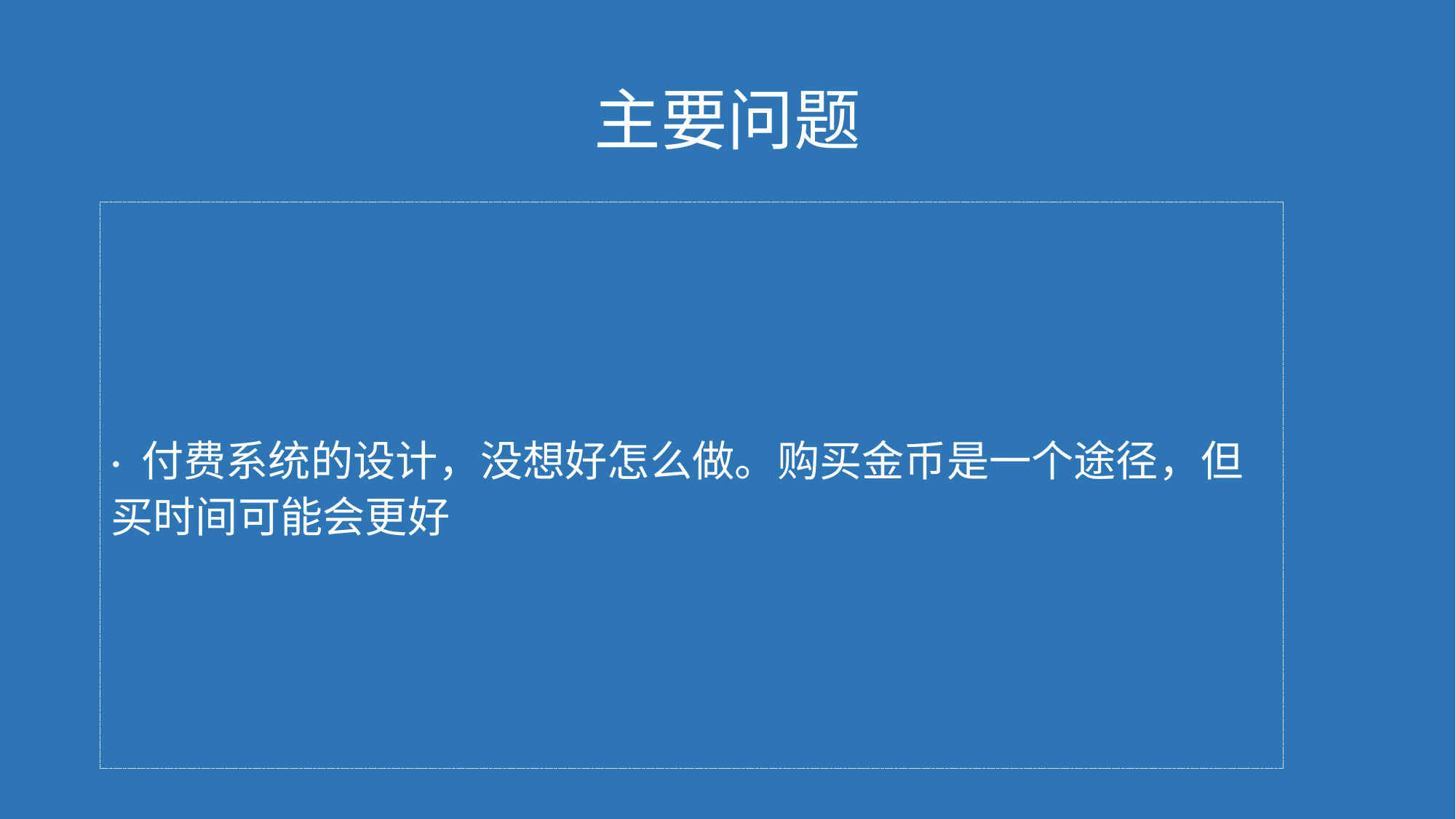

主要问题
· 付费系统的设计，没想好怎么做。购买金币是一个途径，但买时间可能会更好